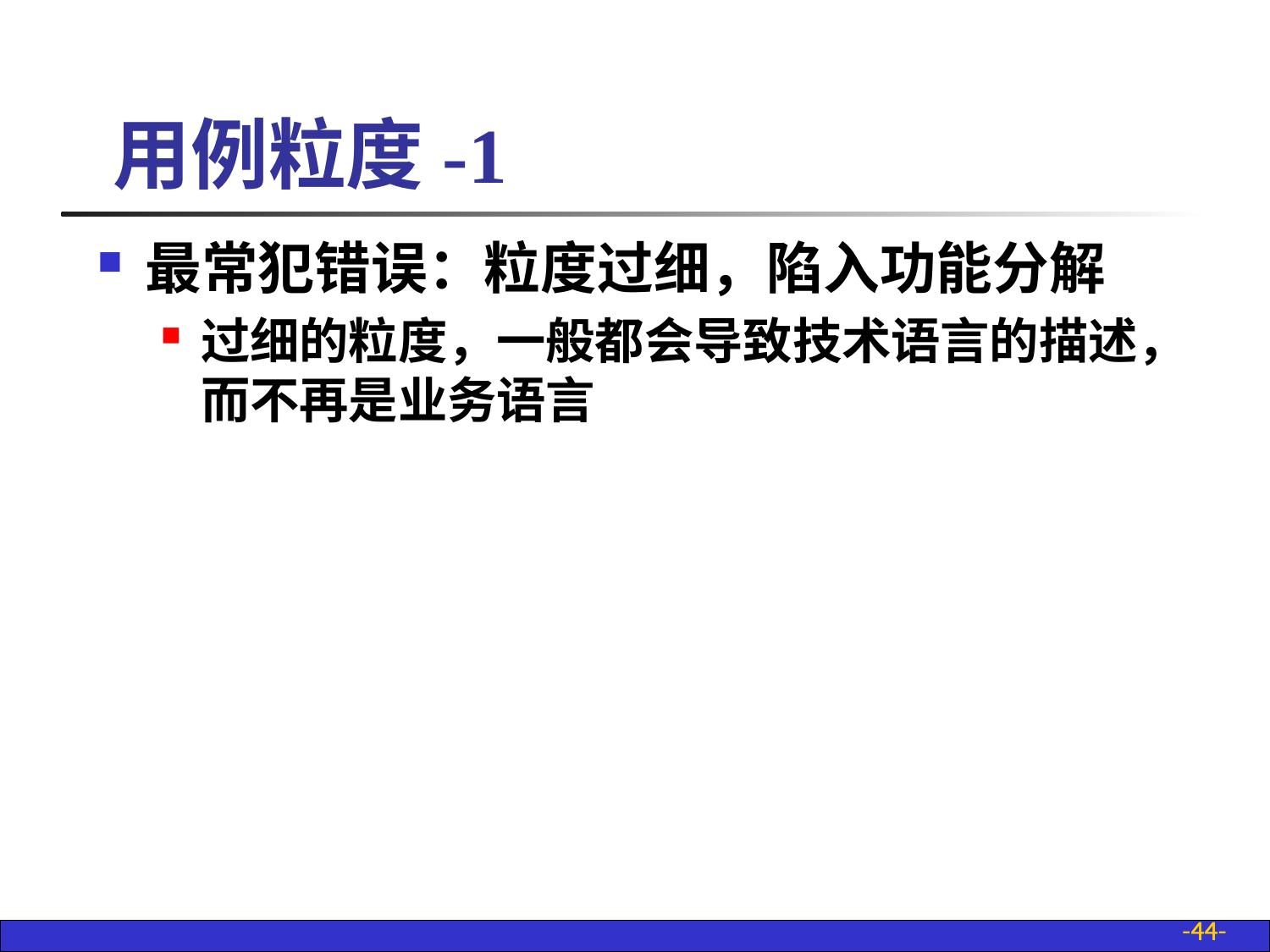

# 用例粒度-1
最常犯错误：粒度过细，陷入功能分解
过细的粒度，一般都会导致技术语言的描述，而不再是业务语言
-44-